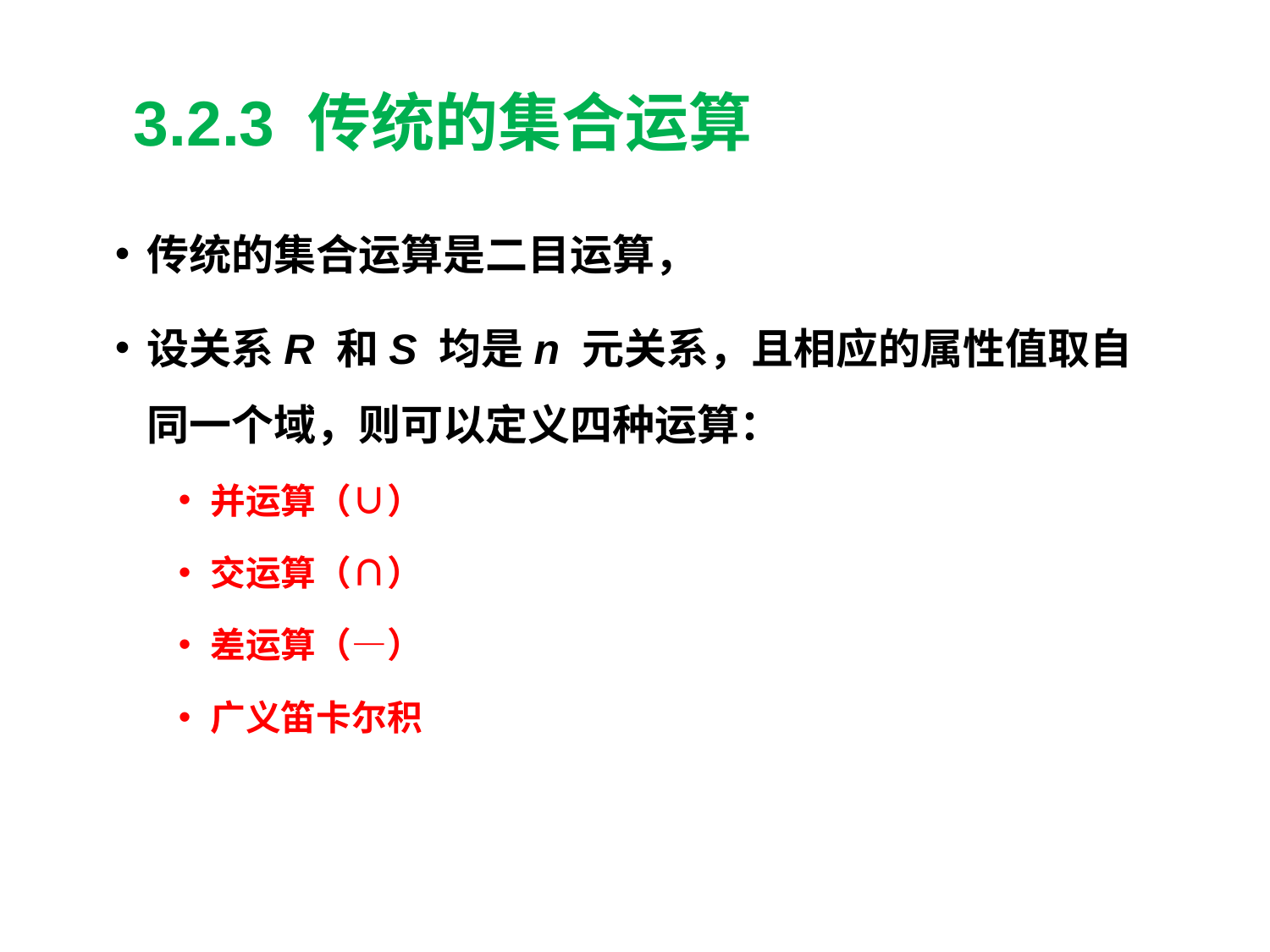

# 3.2.3 传统的集合运算
传统的集合运算是二目运算，
设关系R 和S 均是n 元关系，且相应的属性值取自同一个域，则可以定义四种运算：
并运算（∪）
交运算（∩）
差运算（―）
广义笛卡尔积